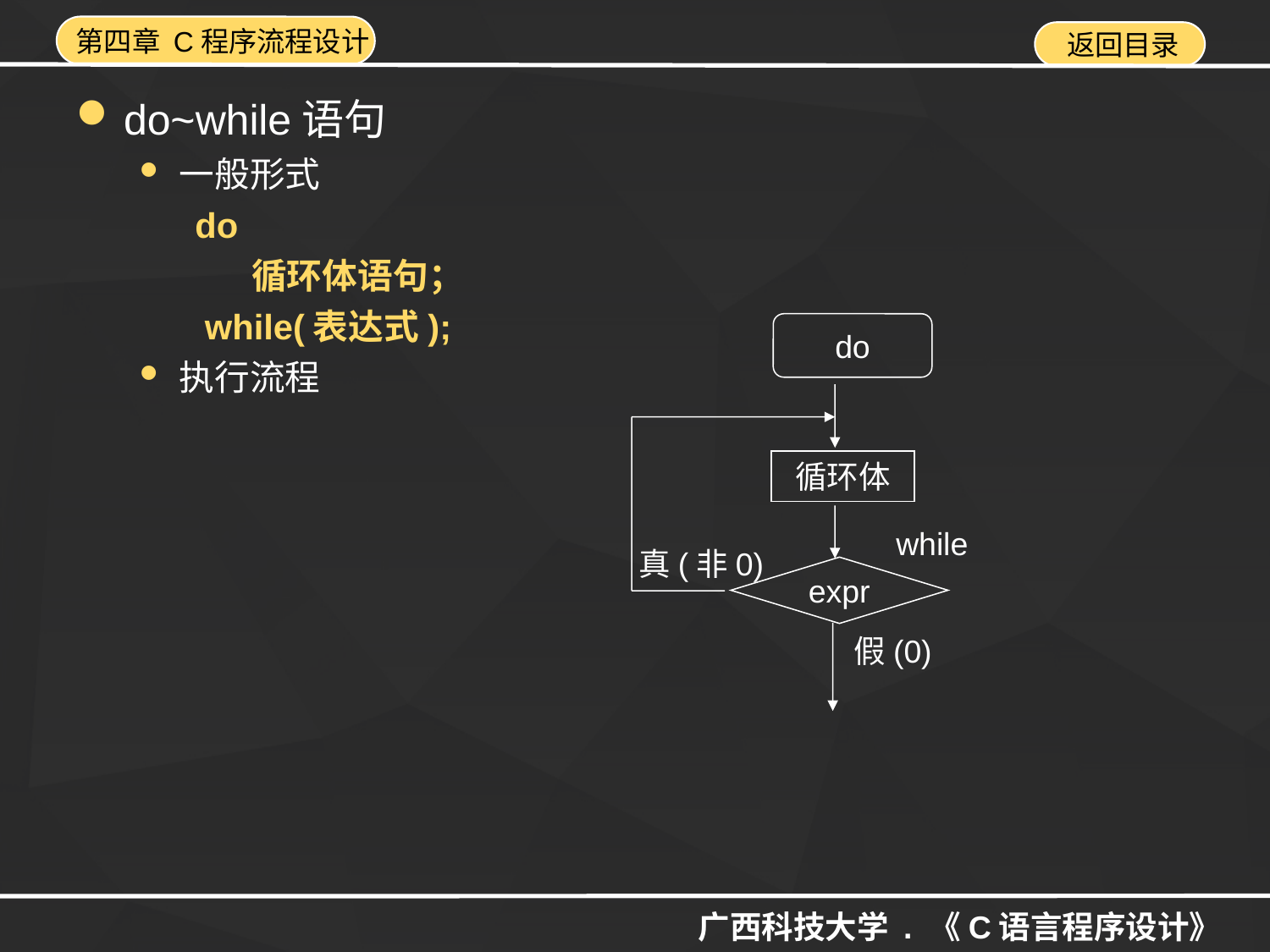

do~while语句
一般形式
do
      循环体语句；
 while(表达式);
执行流程
do

循环体

while
真(非0)
expr

假(0)